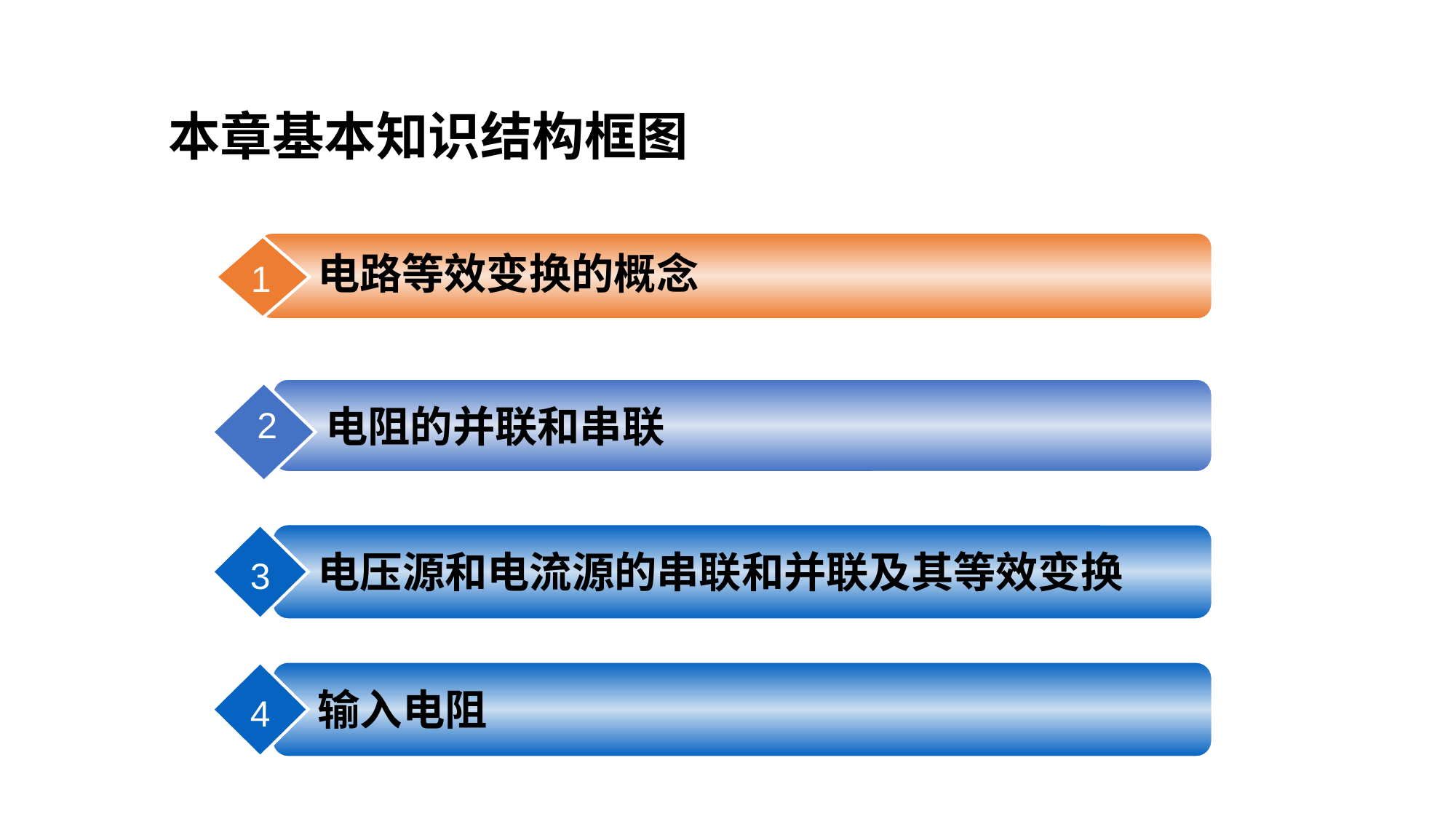

本章基本知识结构框图

    电路等效变换的概念
1

      电阻的并联和串联
2

       电压源和电流源的串联和并联及其等效变换
3

       输入电阻
4